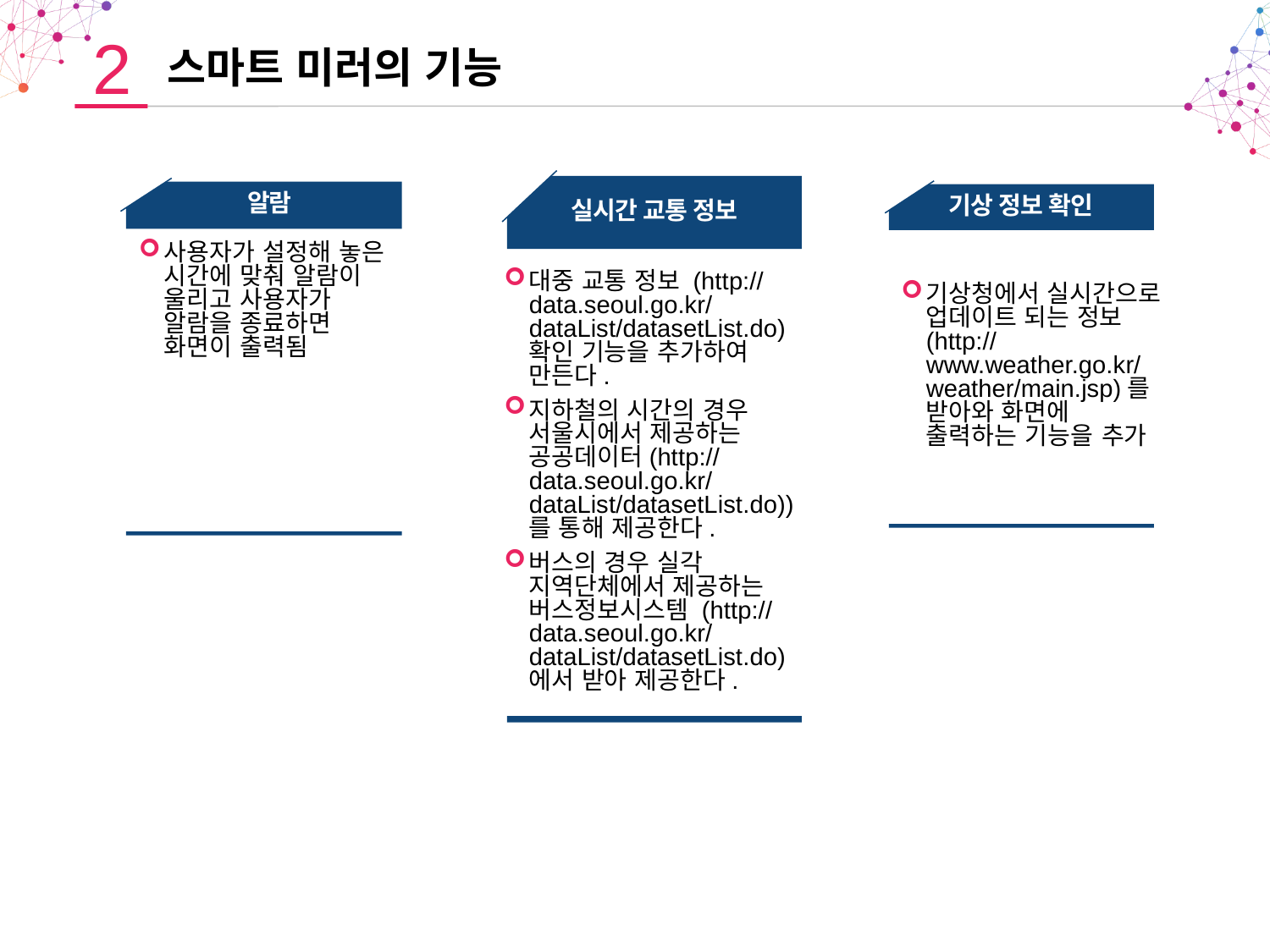

2

스마트 미러의 기능

 알람
사용자가 설정해 놓은 시간에 맞춰 알람이 울리고 사용자가 알람을 종료하면 화면이 출력됨

실시간 교통 정보
대중 교통 정보 (http://data.seoul.go.kr/dataList/datasetList.do)확인 기능을 추가하여 만든다.
지하철의 시간의 경우 서울시에서 제공하는 공공데이터(http://data.seoul.go.kr/dataList/datasetList.do))를 통해 제공한다.
버스의 경우 실각 지역단체에서 제공하는 버스정보시스템 (http://data.seoul.go.kr/dataList/datasetList.do) 에서 받아 제공한다.

기상 정보 확인

기상청에서 실시간으로 업데이트 되는 정보(http://www.weather.go.kr/weather/main.jsp)를 받아와 화면에 출력하는 기능을 추가

5